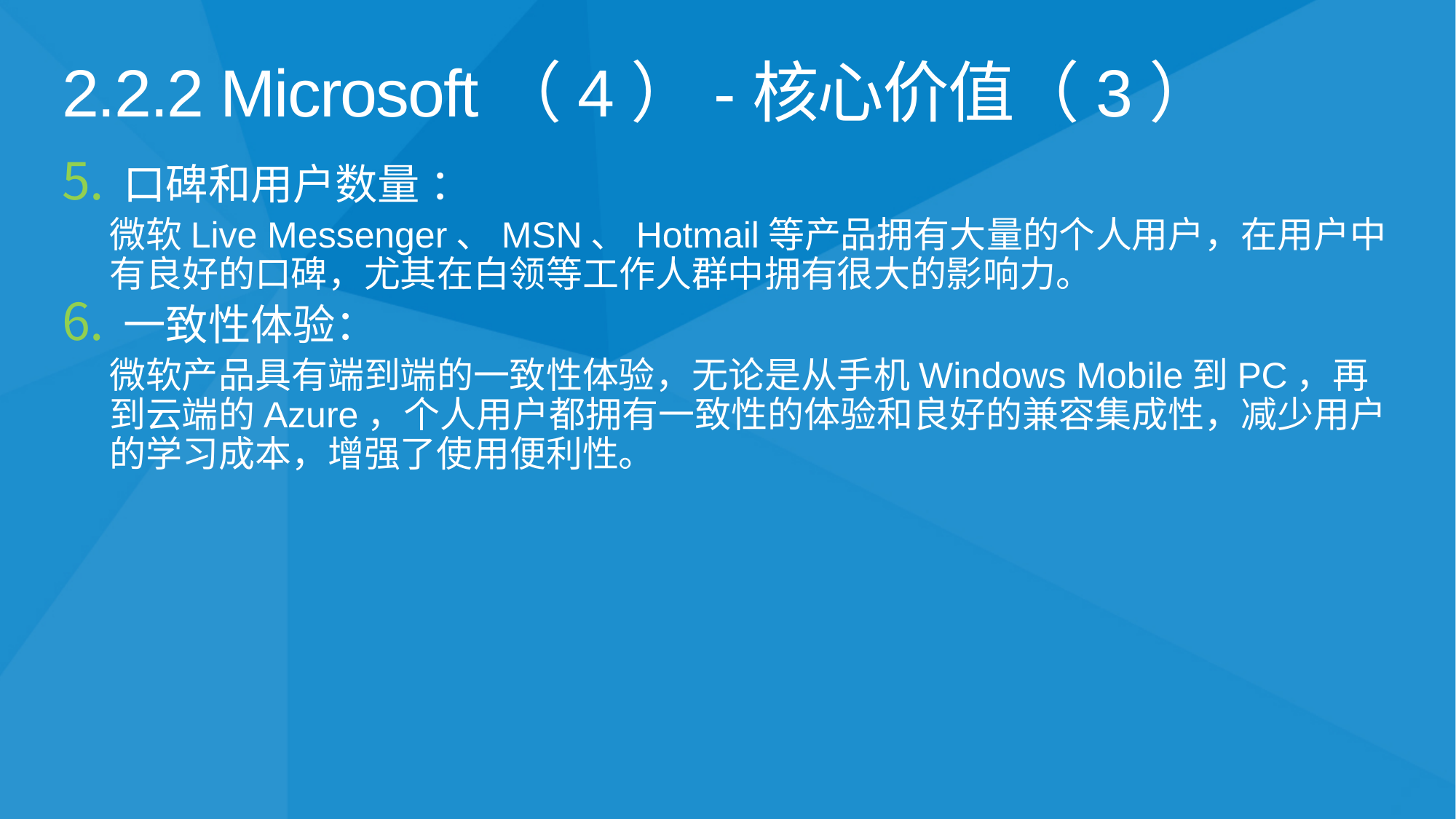

# 2.2.2 Microsoft（4）-核心价值（3）
口碑和用户数量 ：
微软Live Messenger、MSN、Hotmail等产品拥有大量的个人用户，在用户中有良好的口碑，尤其在白领等工作人群中拥有很大的影响力。
一致性体验：
微软产品具有端到端的一致性体验，无论是从手机Windows Mobile到PC，再到云端的Azure，个人用户都拥有一致性的体验和良好的兼容集成性，减少用户的学习成本，增强了使用便利性。